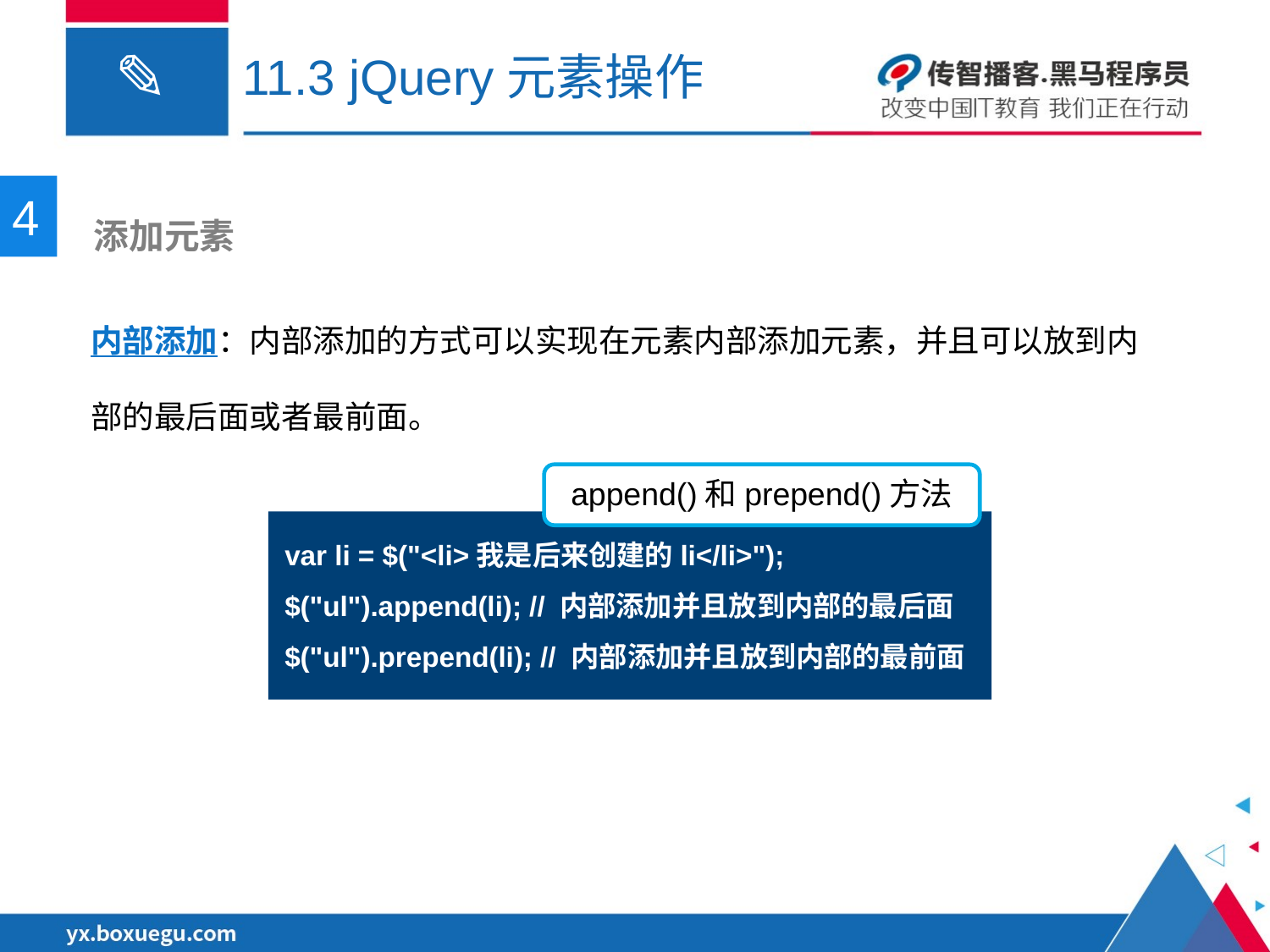

# 11.3 jQuery元素操作

4
  添加元素
内部添加：内部添加的方式可以实现在元素内部添加元素，并且可以放到内部的最后面或者最前面。
append()和prepend()方法

var li = $("<li>我是后来创建的li</li>");
$("ul").append(li); // 内部添加并且放到内部的最后面
$("ul").prepend(li); // 内部添加并且放到内部的最前面